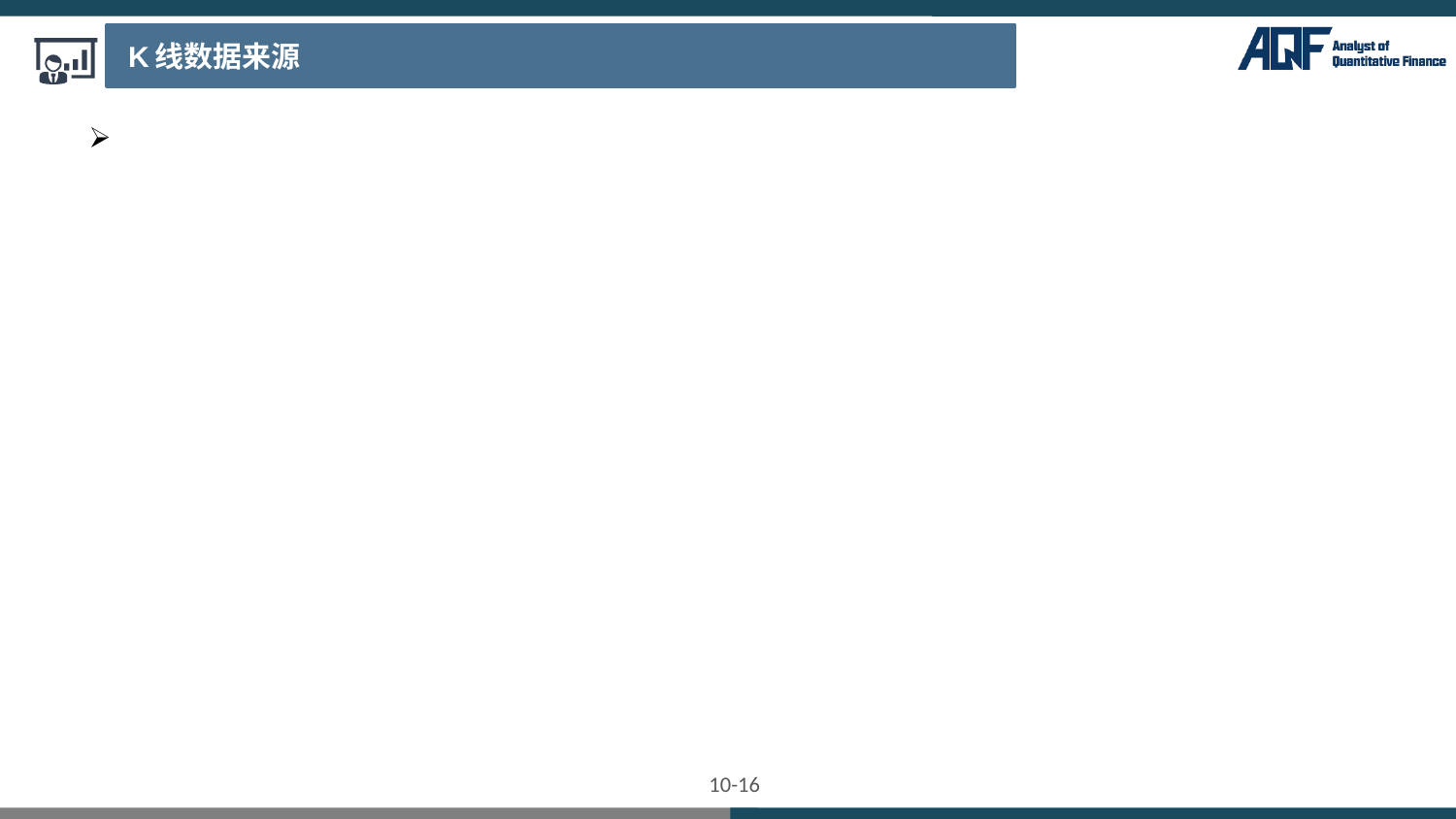

# K线数据来源
CSV 示例数据文件
日线行情数据以CSV文件格式保存，可以用记事本或者Excel打开。
tushare 数据
http://tushare.pro，python调用     tushare API 数据需要注册并获得积分。
在线数据库 http://mysql.bizanaly.cn 用户名：test，密码：Aa123456，python调用需要安装 pymysql 库.